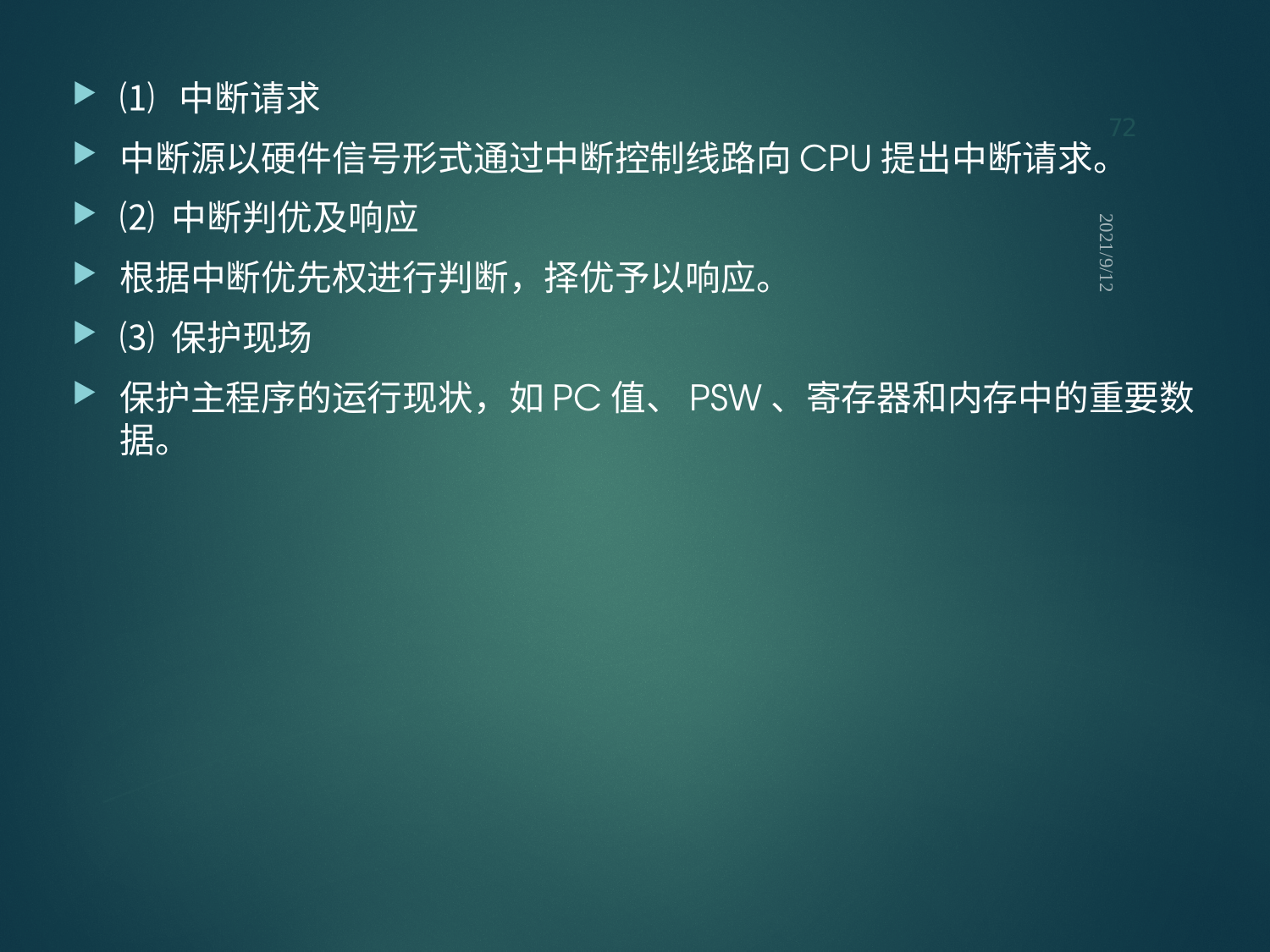

72
⑴  中断请求
中断源以硬件信号形式通过中断控制线路向CPU提出中断请求。
⑵ 中断判优及响应
根据中断优先权进行判断，择优予以响应。
⑶ 保护现场
保护主程序的运行现状，如PC值、PSW、寄存器和内存中的重要数据。
2021/9/12